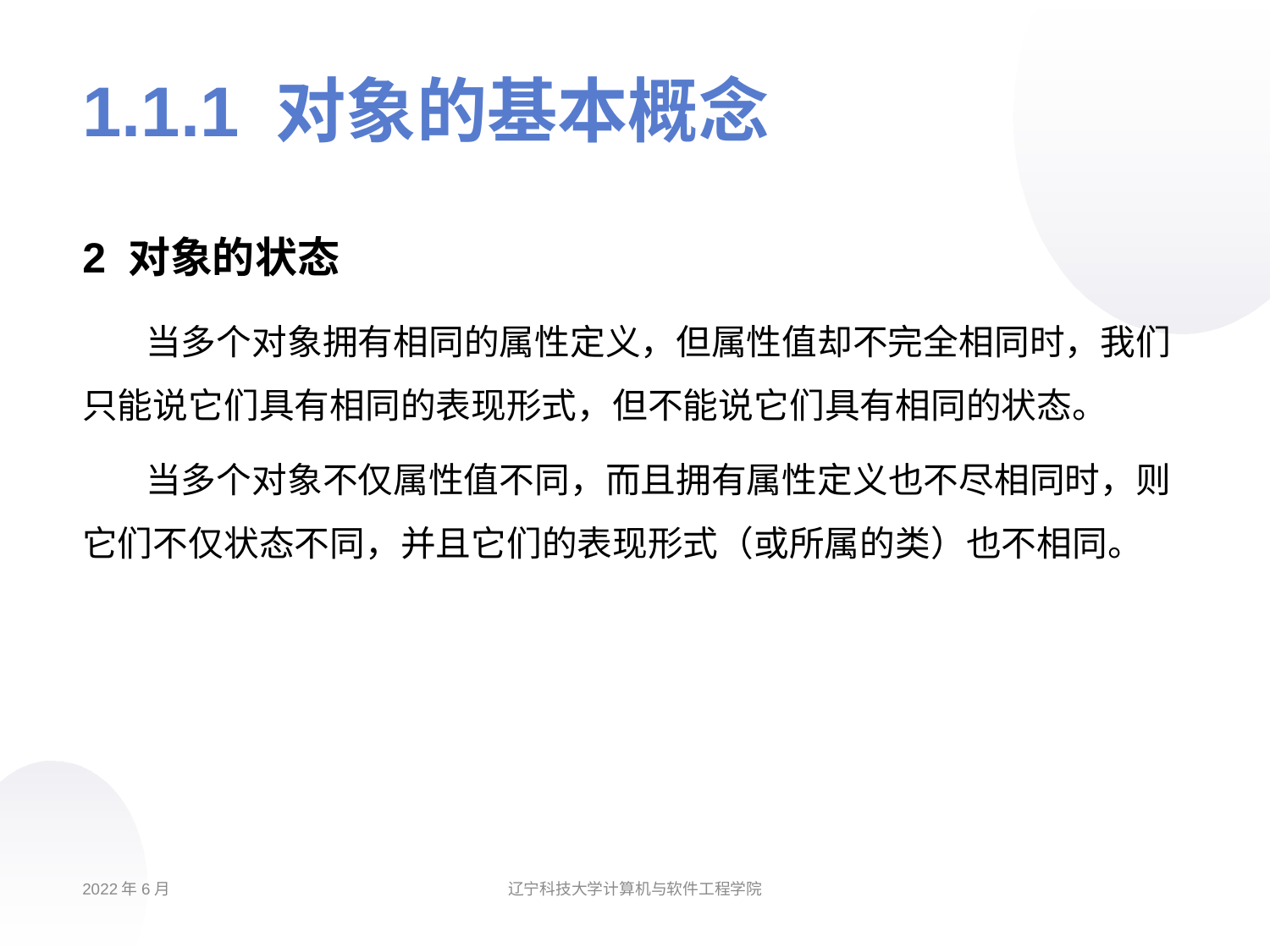

# 1.1.1 对象的基本概念
2 对象的状态
当多个对象拥有相同的属性定义，但属性值却不完全相同时，我们只能说它们具有相同的表现形式，但不能说它们具有相同的状态。
当多个对象不仅属性值不同，而且拥有属性定义也不尽相同时，则它们不仅状态不同，并且它们的表现形式（或所属的类）也不相同。

2022年6月
辽宁科技大学计算机与软件工程学院
13